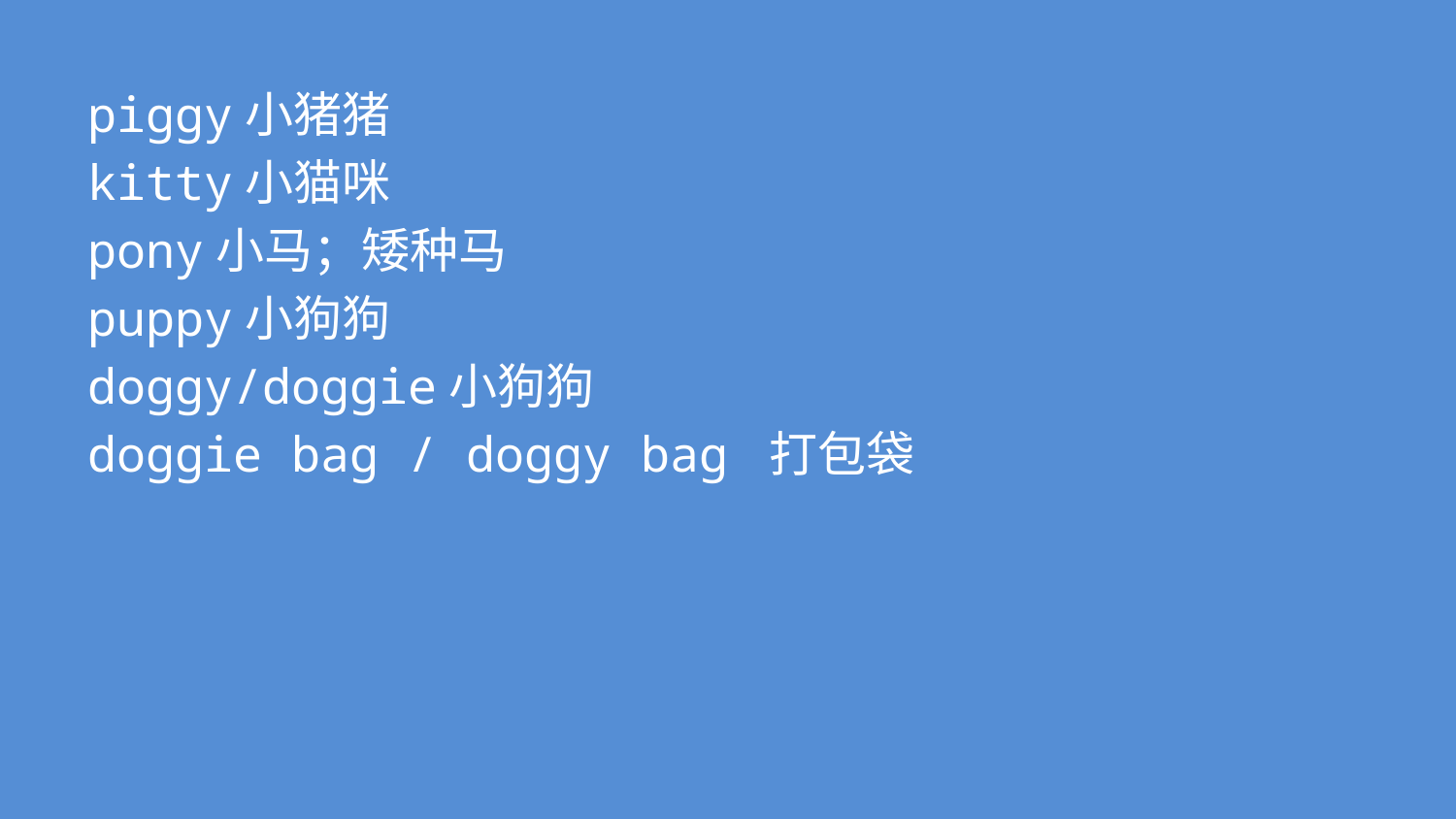

piggy小猪猪
kitty小猫咪
pony小马；矮种马
puppy小狗狗
doggy/doggie小狗狗
doggie bag / doggy bag 打包袋